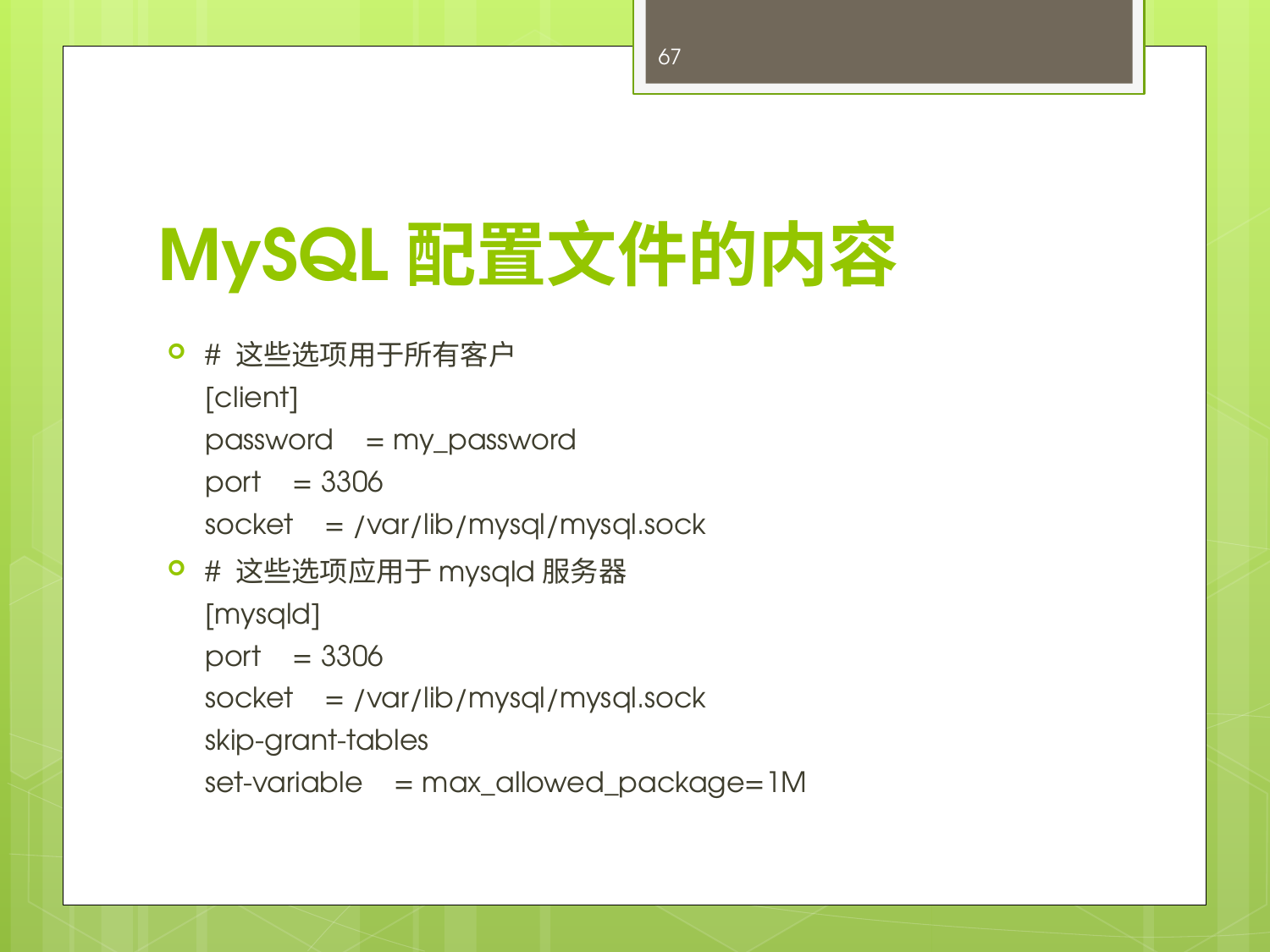

67
# MySQL配置文件的内容
# 这些选项用于所有客户 [client] password    = my_password port    = 3306 socket    = /var/lib/mysql/mysql.sock
# 这些选项应用于mysqld服务器 [mysqld] port    = 3306 socket    = /var/lib/mysql/mysql.sock skip-grant-tables set-variable    = max_allowed_package=1M